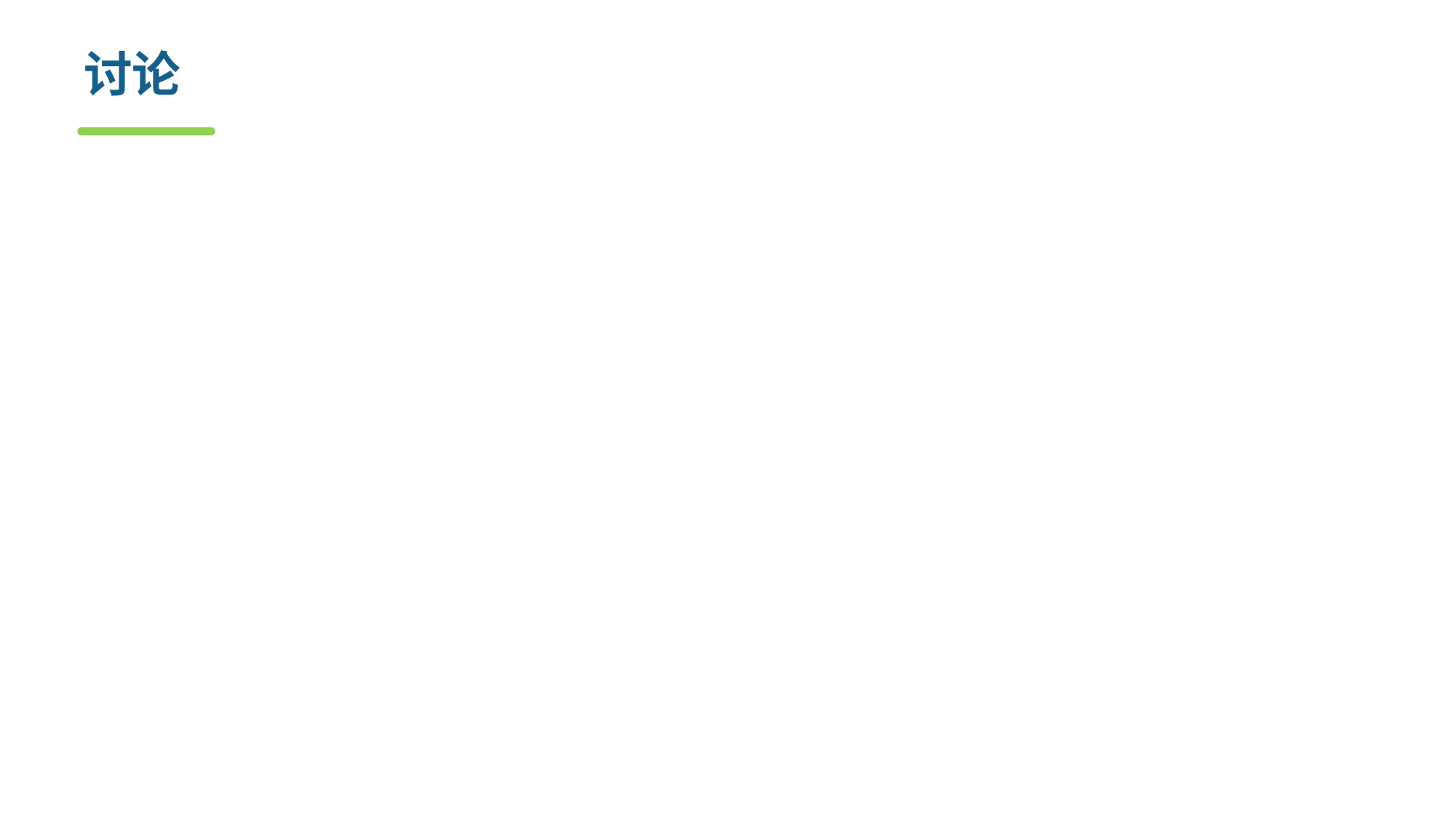

# 讨论
一个大型大学有一个大型计算机系统，用于存储和管理所有学生和教职工的信息。该系统：已经使用了25年，它采用Cobol结构化程序设计技术开发，并与关系数据库通信；它运行在一台IBM主机上；有50多万行代码。该系统已经进行过多次修改，既有经过策划的修改，也有快速修改，现在维护的成本过高。认识到有这些问题，大学希望利用面向对象的开发优势，但是不幸的是，维护这个系统的90%以上的员工都是新人，并不熟悉系统的实现。
如何办？
23